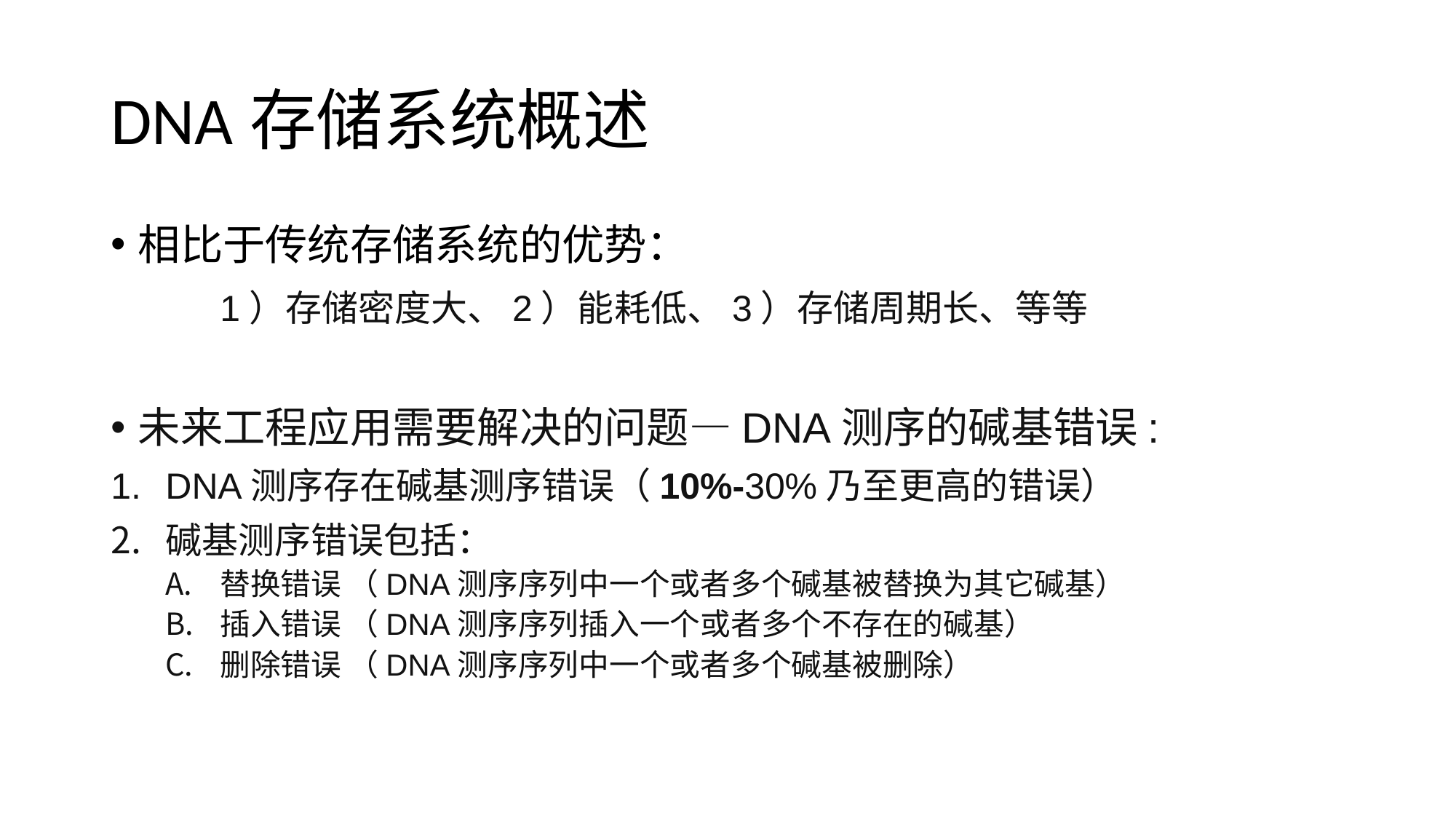

# DNA存储系统概述
相比于传统存储系统的优势：
	1）存储密度大、2）能耗低、3）存储周期长、等等

未来工程应用需要解决的问题—DNA测序的碱基错误:
DNA测序存在碱基测序错误（10%-30%乃至更高的错误）
碱基测序错误包括：
替换错误 （DNA测序序列中一个或者多个碱基被替换为其它碱基）
插入错误 （DNA测序序列插入一个或者多个不存在的碱基）
删除错误 （DNA测序序列中一个或者多个碱基被删除）